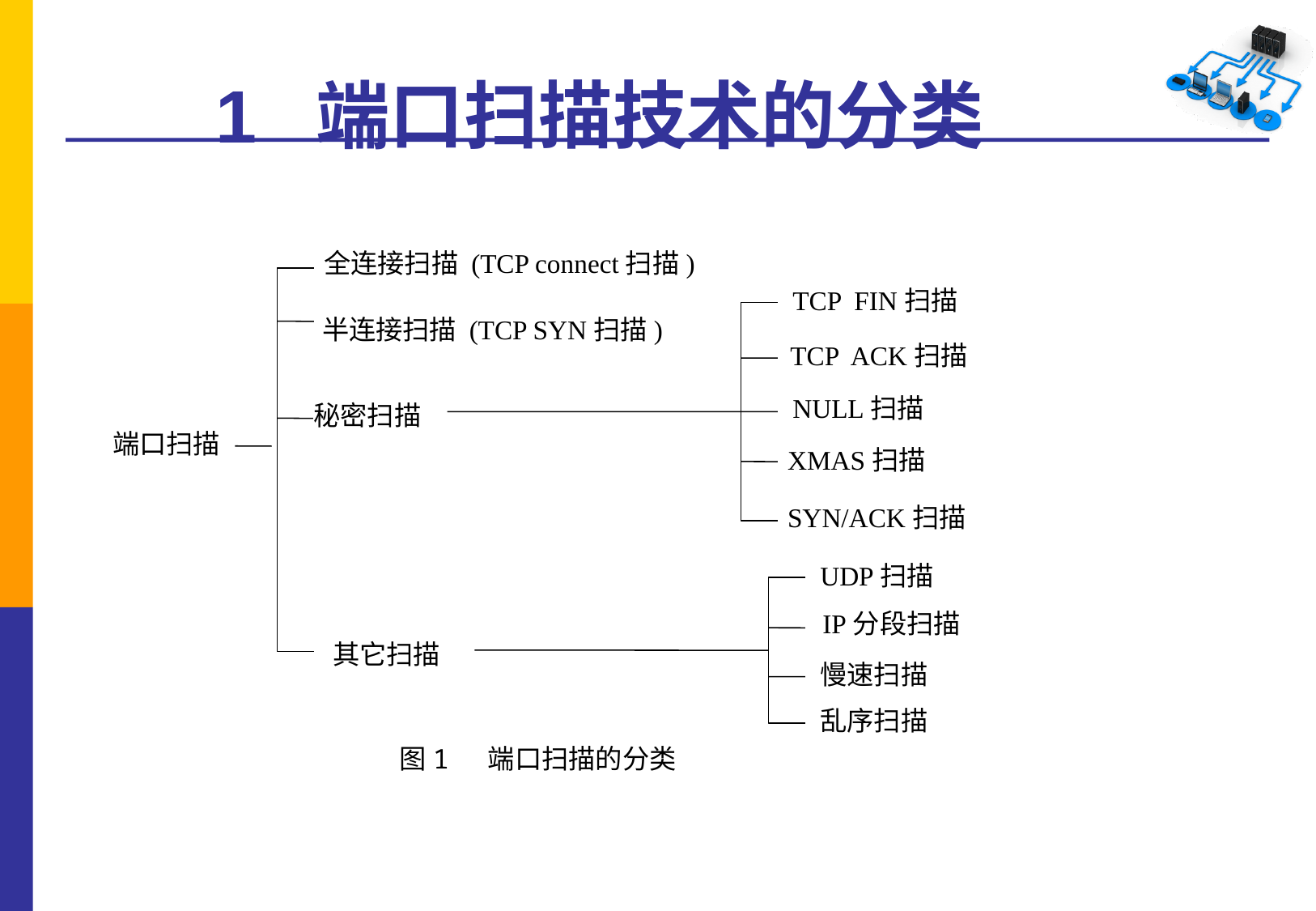

# 1  端口扫描技术的分类
全连接扫描 (TCP connect扫描)

TCP  FIN扫描

TCP  ACK扫描

NULL扫描

XMAS扫描

SYN/ACK扫描
半连接扫描 (TCP SYN扫描)

秘密扫描

端口扫描

UDP扫描

IP分段扫描

慢速扫描

乱序扫描
其它扫描
图1  端口扫描的分类